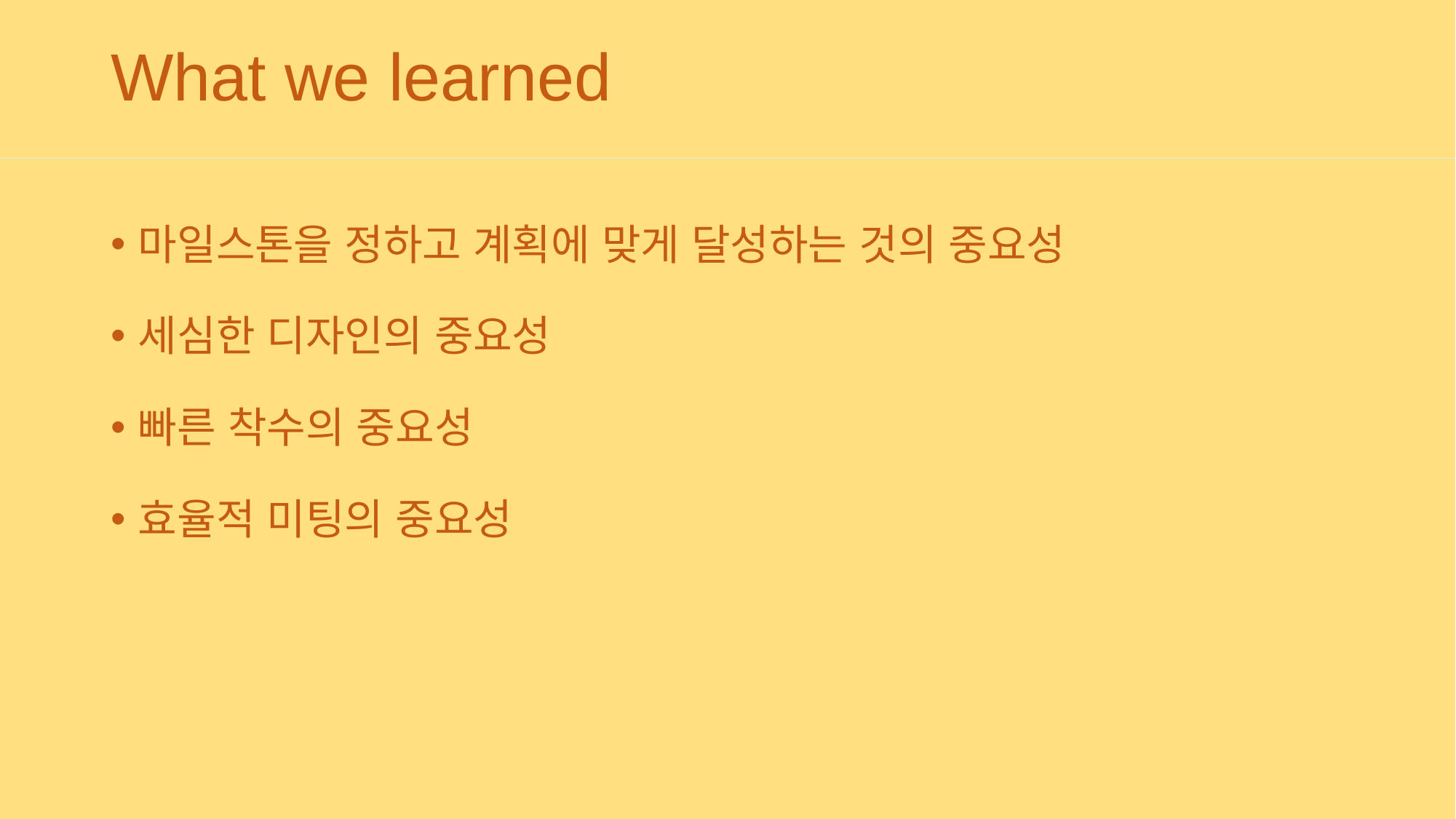

# What we learned

마일스톤을 정하고 계획에 맞게 달성하는 것의 중요성

세심한 디자인의 중요성

빠른 착수의 중요성

효율적 미팅의 중요성